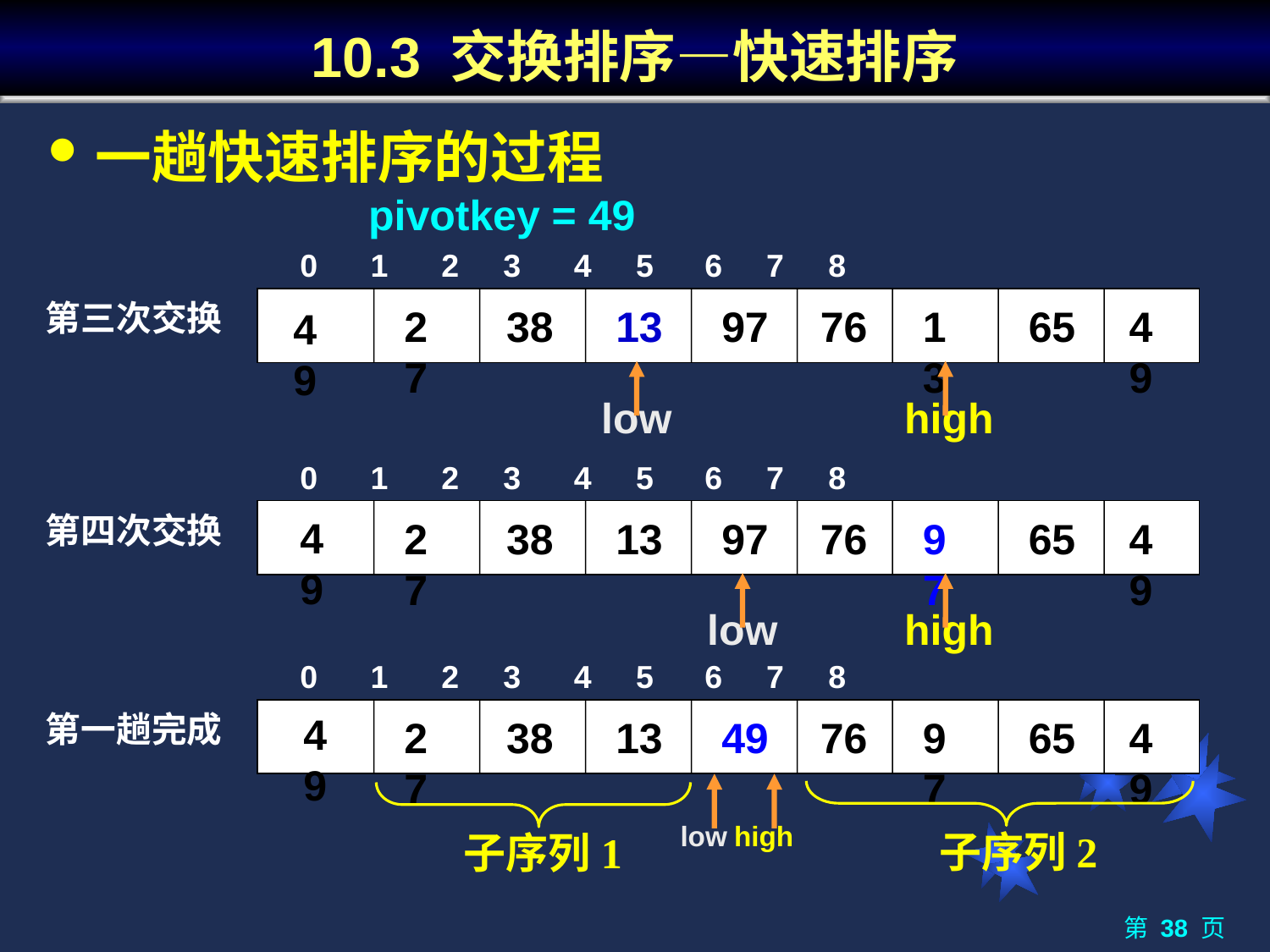

# 10.3 交换排序—快速排序
一趟快速排序的过程
pivotkey = 49
0      1      2     3      4     5      6     7     8

27
38
13
97
76
13
65
49
第三次交换

high
low
49
0      1      2     3      4     5      6     7     8

27
38
13
97
76
97
65
49
第四次交换

high
low
49

0      1      2     3      4     5      6     7     8

27
38
13
49
76
97
65
49
第一趟完成

high
low
49
子序列2
子序列1
第 38 页